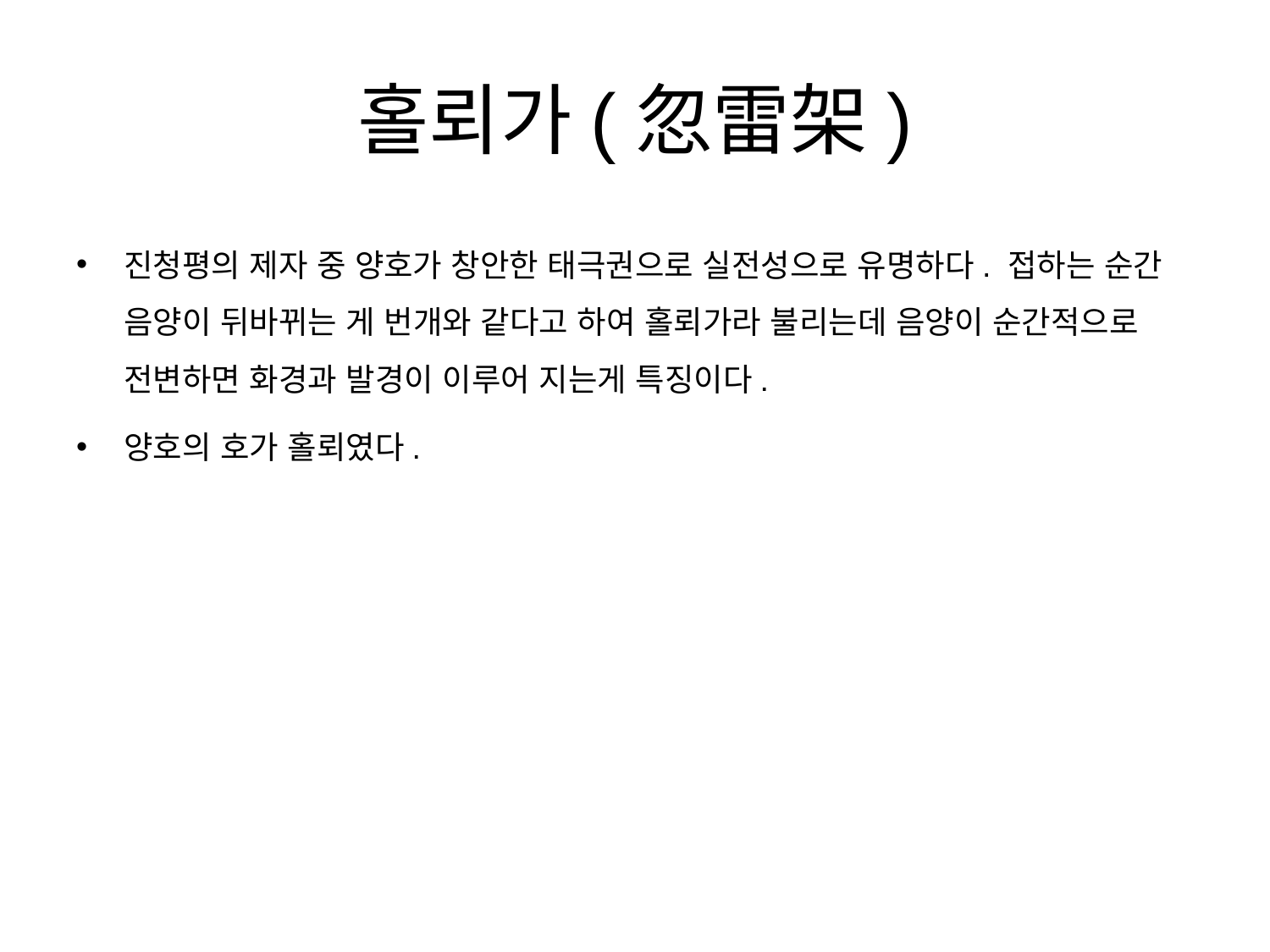

# 홀뢰가(忽雷架)
진청평의 제자 중 양호가 창안한 태극권으로 실전성으로 유명하다. 접하는 순간 음양이 뒤바뀌는 게 번개와 같다고 하여 홀뢰가라 불리는데 음양이 순간적으로 전변하면 화경과 발경이 이루어 지는게 특징이다.
양호의 호가 홀뢰였다.